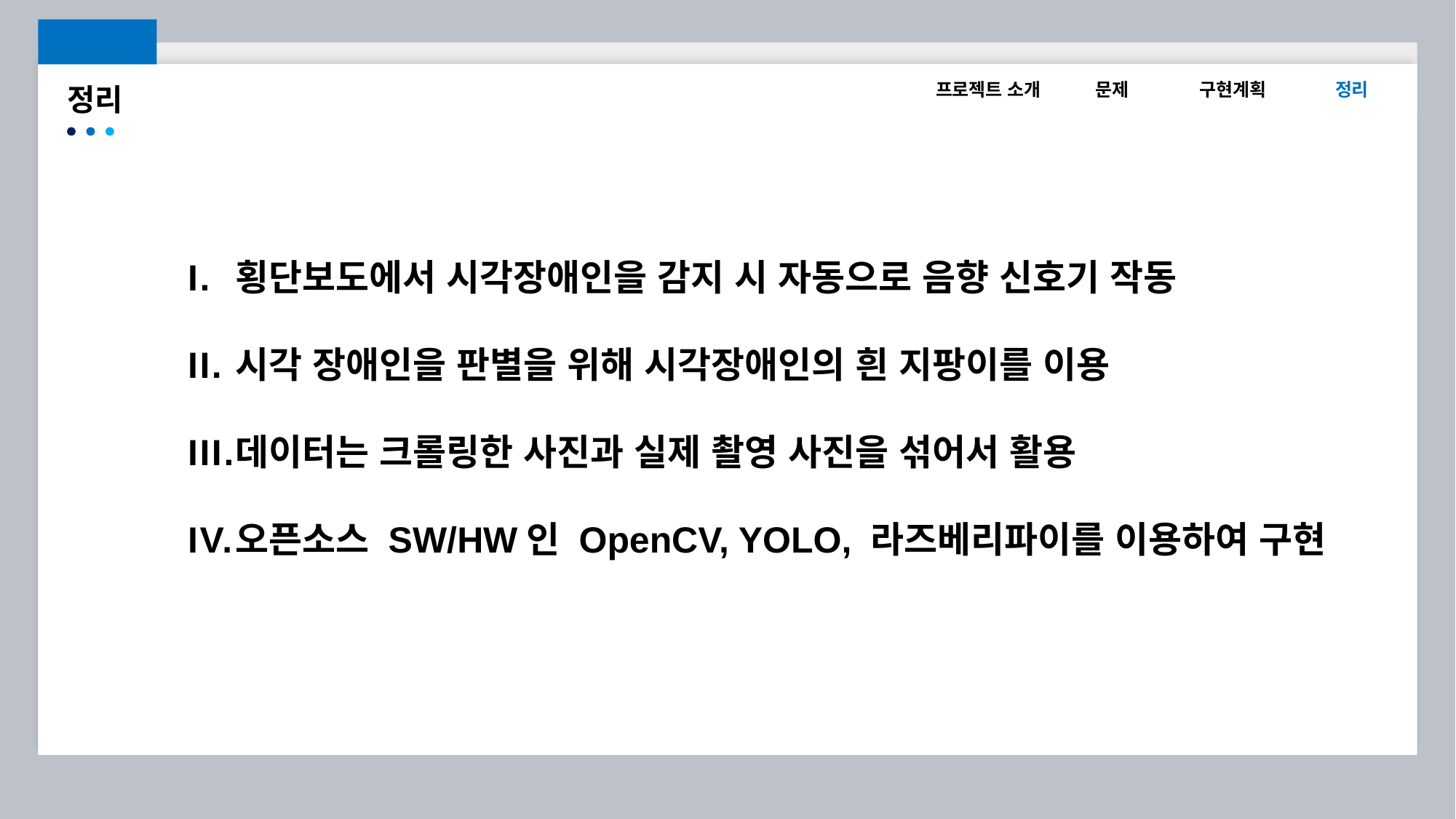

프로젝트 소개
문제
구현계획
정리
정리

횡단보도에서 시각장애인을 감지 시 자동으로 음향 신호기 작동

시각 장애인을 판별을 위해 시각장애인의 흰 지팡이를 이용

데이터는 크롤링한 사진과 실제 촬영 사진을 섞어서 활용

오픈소스 SW/HW인 OpenCV, YOLO, 라즈베리파이를 이용하여 구현